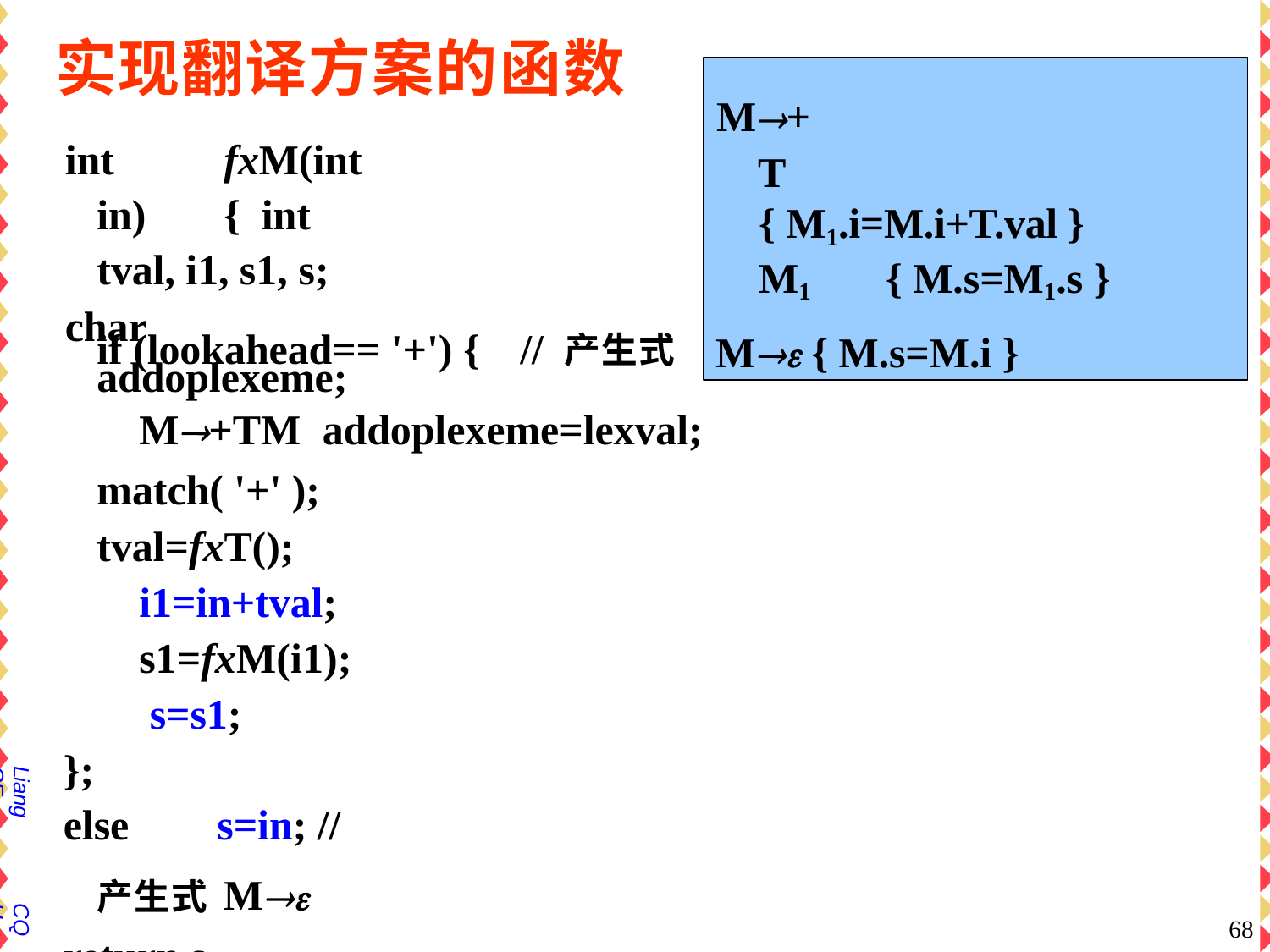

# 实现翻译方案的函数
M→+
T	{ M1.i=M.i+T.val }  M1	{ M.s=M1.s }
M→ε { M.s=M.i }
int	fxM(int in)	{  int tval, i1, s1, s;
char addoplexeme;
if (lookahead== '+') {	// 产生式M→+TM  addoplexeme=lexval;
match( '+' );
tval=fxT();  i1=in+tval;  s1=fxM(i1);  s=s1;
};
else	s=in; // 产生式M→ε
return s
}
Liang GE
CQU
68